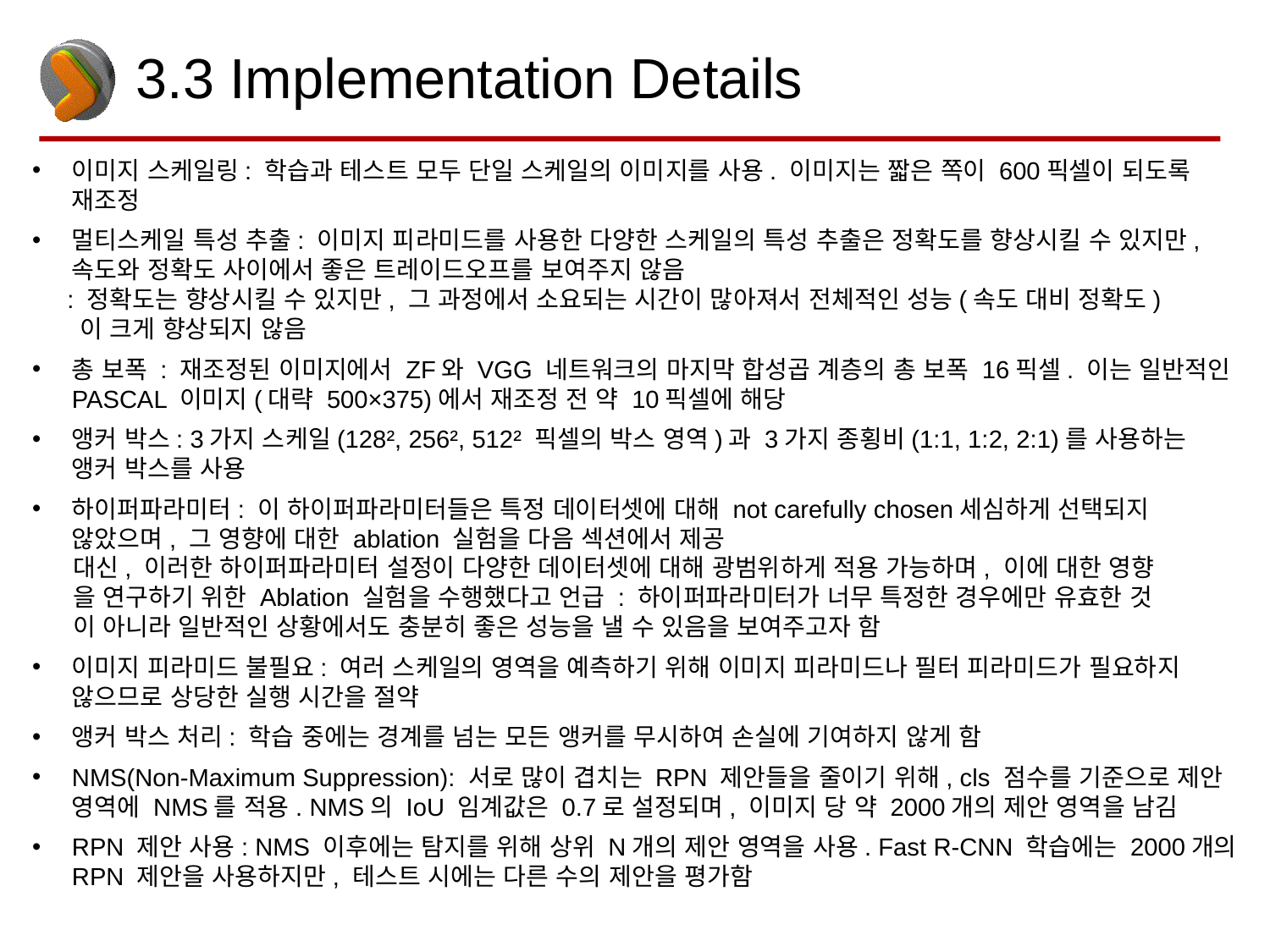

# 3.3 Implementation Details

이미지 스케일링: 학습과 테스트 모두 단일 스케일의 이미지를 사용. 이미지는 짧은 쪽이 600픽셀이 되도록 재조정
멀티스케일 특성 추출: 이미지 피라미드를 사용한 다양한 스케일의 특성 추출은 정확도를 향상시킬 수 있지만, 속도와 정확도 사이에서 좋은 트레이드오프를 보여주지 않음
     : 정확도는 향상시킬 수 있지만, 그 과정에서 소요되는 시간이 많아져서 전체적인 성능(속도 대비 정확도)
      이 크게 향상되지 않음
총 보폭 : 재조정된 이미지에서 ZF와 VGG 네트워크의 마지막 합성곱 계층의 총 보폭 16픽셀. 이는 일반적인 PASCAL 이미지(대략 500×375)에서 재조정 전 약 10픽셀에 해당
앵커 박스: 3가지 스케일(128², 256², 512² 픽셀의 박스 영역)과 3가지 종횡비(1:1, 1:2, 2:1)를 사용하는 앵커 박스를 사용
하이퍼파라미터: 이 하이퍼파라미터들은 특정 데이터셋에 대해 not carefully chosen세심하게 선택되지 않았으며, 그 영향에 대한 ablation 실험을 다음 섹션에서 제공
     대신, 이러한 하이퍼파라미터 설정이 다양한 데이터셋에 대해 광범위하게 적용 가능하며, 이에 대한 영향
     을 연구하기 위한 Ablation 실험을 수행했다고 언급 : 하이퍼파라미터가 너무 특정한 경우에만 유효한 것
     이 아니라 일반적인 상황에서도 충분히 좋은 성능을 낼 수 있음을 보여주고자 함
이미지 피라미드 불필요: 여러 스케일의 영역을 예측하기 위해 이미지 피라미드나 필터 피라미드가 필요하지 않으므로 상당한 실행 시간을 절약
앵커 박스 처리: 학습 중에는 경계를 넘는 모든 앵커를 무시하여 손실에 기여하지 않게 함
NMS(Non-Maximum Suppression): 서로 많이 겹치는 RPN 제안들을 줄이기 위해, cls 점수를 기준으로 제안 영역에 NMS를 적용. NMS의 IoU 임계값은 0.7로 설정되며, 이미지 당 약 2000개의 제안 영역을 남김
RPN 제안 사용: NMS 이후에는 탐지를 위해 상위 N개의 제안 영역을 사용. Fast R-CNN 학습에는 2000개의 RPN 제안을 사용하지만, 테스트 시에는 다른 수의 제안을 평가함